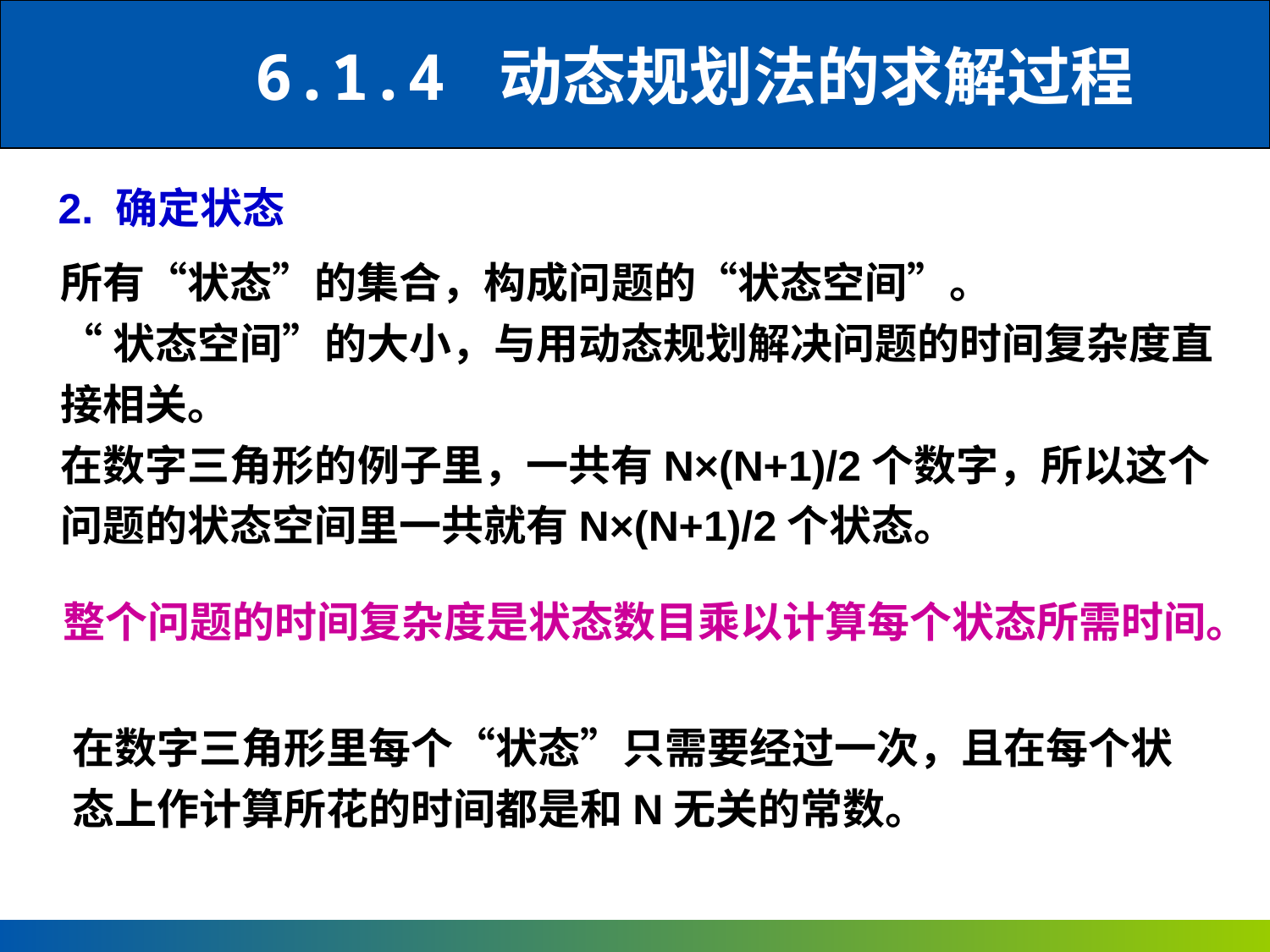

6.1.4 动态规划法的求解过程
2. 确定状态
所有“状态”的集合，构成问题的“状态空间”。
“状态空间”的大小，与用动态规划解决问题的时间复杂度直接相关。
在数字三角形的例子里，一共有N×(N+1)/2个数字，所以这个
问题的状态空间里一共就有N×(N+1)/2个状态。
整个问题的时间复杂度是状态数目乘以计算每个状态所需时间。
在数字三角形里每个“状态”只需要经过一次，且在每个状态上作计算所花的时间都是和N无关的常数。